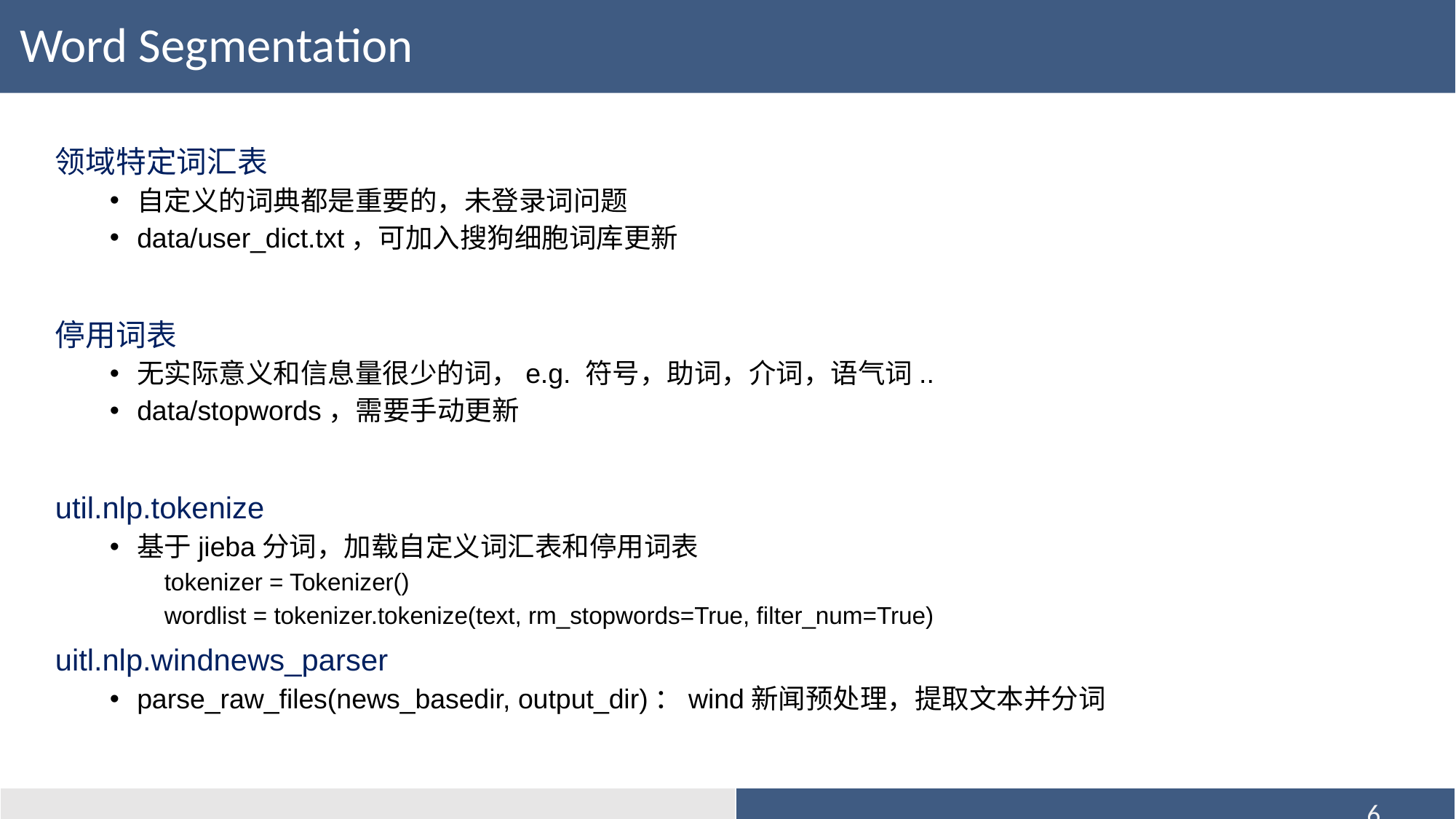

# Word Segmentation
领域特定词汇表
自定义的词典都是重要的，未登录词问题
data/user_dict.txt，可加入搜狗细胞词库更新

停用词表
无实际意义和信息量很少的词，e.g. 符号，助词，介词，语气词..
data/stopwords，需要手动更新

util.nlp.tokenize
基于jieba分词，加载自定义词汇表和停用词表
tokenizer = Tokenizer()
wordlist = tokenizer.tokenize(text, rm_stopwords=True, filter_num=True)
uitl.nlp.windnews_parser
parse_raw_files(news_basedir, output_dir)：wind新闻预处理，提取文本并分词